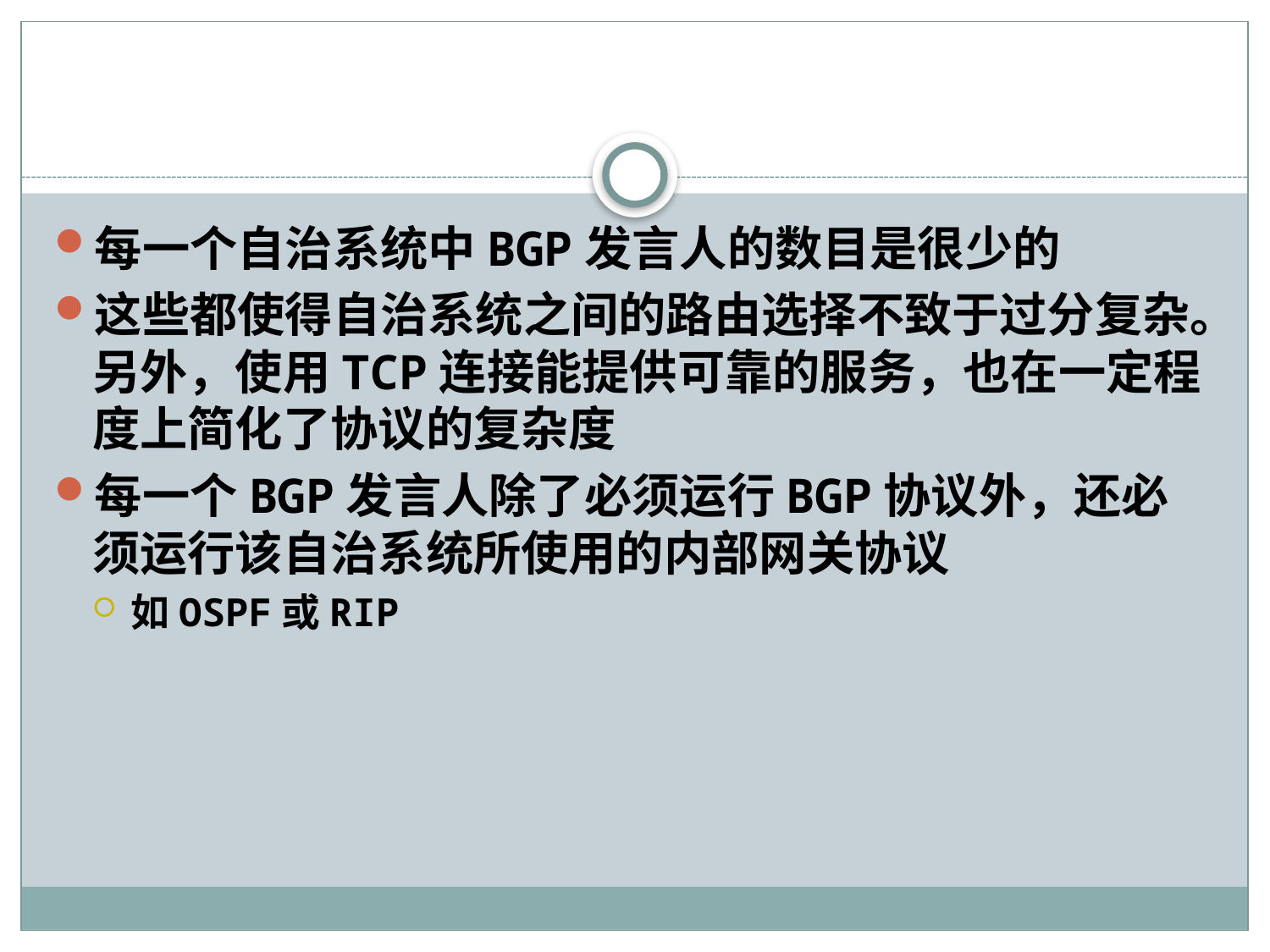

#
每一个自治系统中BGP发言人的数目是很少的
这些都使得自治系统之间的路由选择不致于过分复杂。另外，使用TCP连接能提供可靠的服务，也在一定程度上简化了协议的复杂度
每一个BGP发言人除了必须运行BGP协议外，还必须运行该自治系统所使用的内部网关协议
如OSPF或RIP